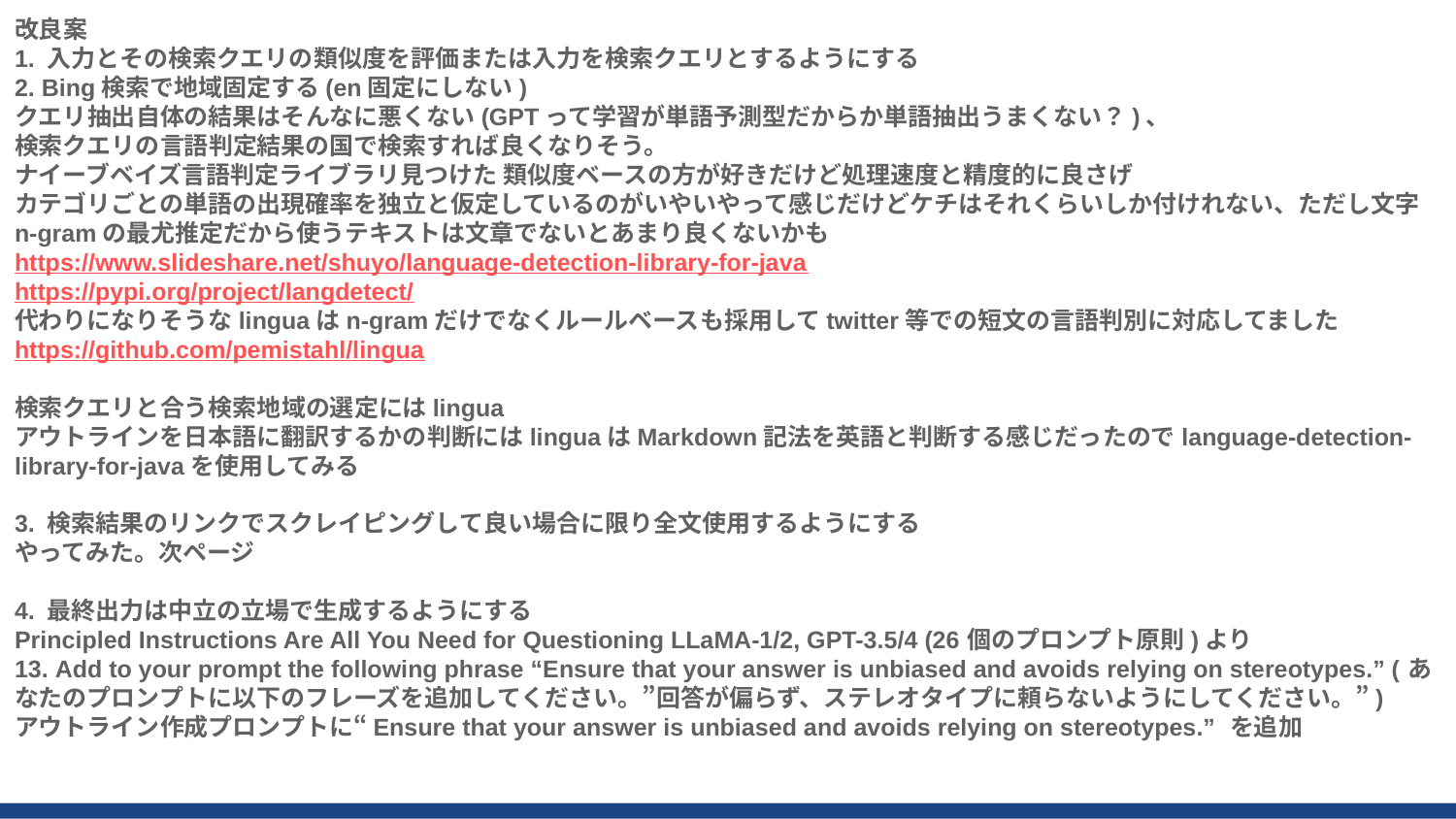

改良案
1. 入力とその検索クエリの類似度を評価または入力を検索クエリとするようにする
2. Bing検索で地域固定する(en固定にしない)
クエリ抽出自体の結果はそんなに悪くない(GPTって学習が単語予測型だからか単語抽出うまくない？)、
検索クエリの言語判定結果の国で検索すれば良くなりそう。
ナイーブベイズ言語判定ライブラリ見つけた 類似度ベースの方が好きだけど処理速度と精度的に良さげ
カテゴリごとの単語の出現確率を独立と仮定しているのがいやいやって感じだけどケチはそれくらいしか付けれない、ただし文字n-gramの最尤推定だから使うテキストは文章でないとあまり良くないかも
https://www.slideshare.net/shuyo/language-detection-library-for-java
https://pypi.org/project/langdetect/
代わりになりそうなlinguaはn-gramだけでなくルールベースも採用してtwitter等での短文の言語判別に対応してました
https://github.com/pemistahl/lingua

検索クエリと合う検索地域の選定にはlingua
アウトラインを日本語に翻訳するかの判断にはlinguaはMarkdown記法を英語と判断する感じだったのでlanguage-detection-library-for-javaを使用してみる

3. 検索結果のリンクでスクレイピングして良い場合に限り全文使用するようにする
やってみた。次ページ

4. 最終出力は中立の立場で生成するようにする
Principled Instructions Are All You Need for Questioning LLaMA-1/2, GPT-3.5/4 (26個のプロンプト原則)より
13. Add to your prompt the following phrase “Ensure that your answer is unbiased and avoids relying on stereotypes.” (あなたのプロンプトに以下のフレーズを追加してください。”回答が偏らず、ステレオタイプに頼らないようにしてください。”)
アウトライン作成プロンプトに“Ensure that your answer is unbiased and avoids relying on stereotypes.” を追加